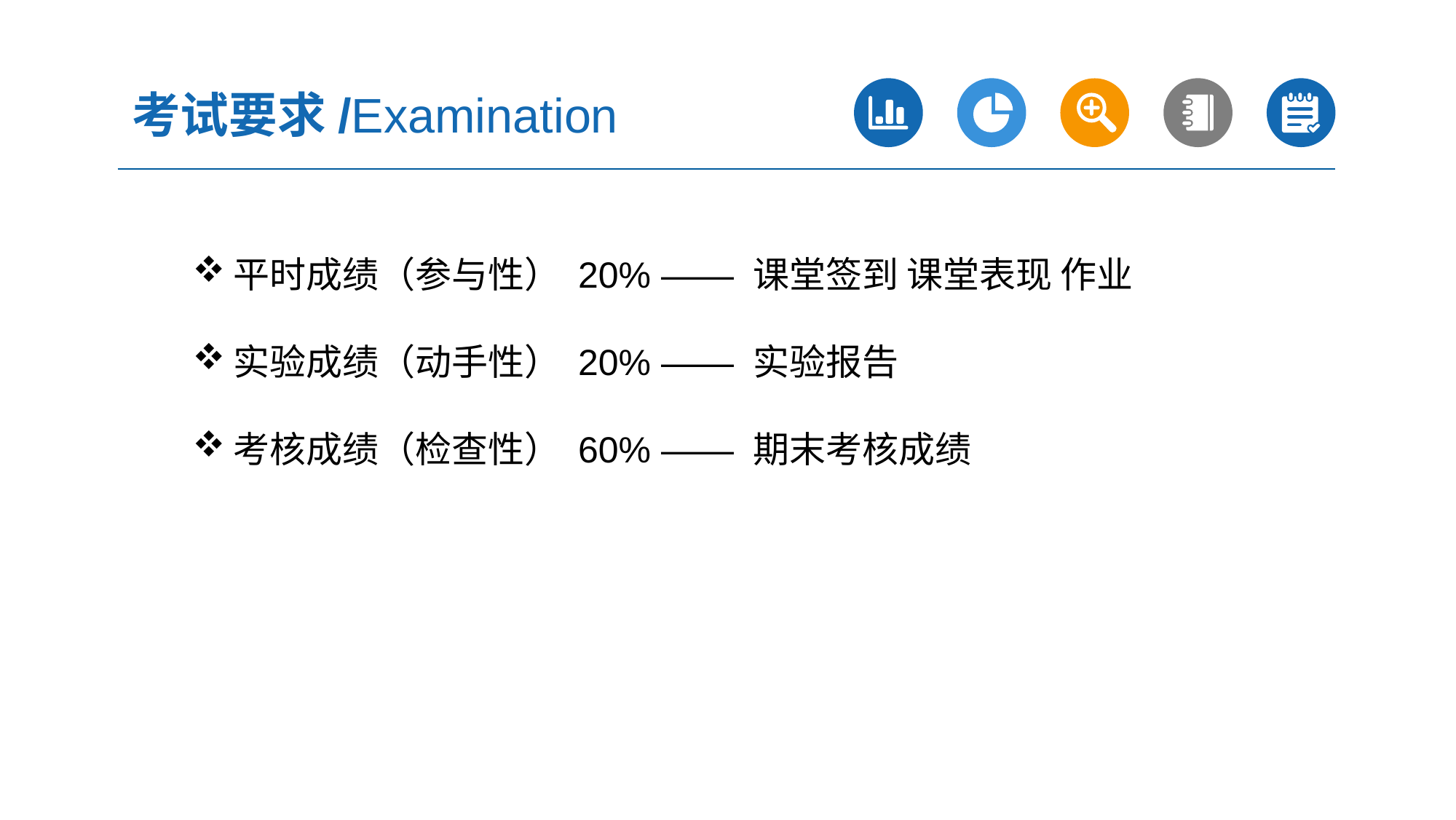

考试要求/Examination
平时成绩（参与性） 20% —— 课堂签到 课堂表现 作业

实验成绩（动手性） 20% —— 实验报告

考核成绩（检查性） 60% —— 期末考核成绩